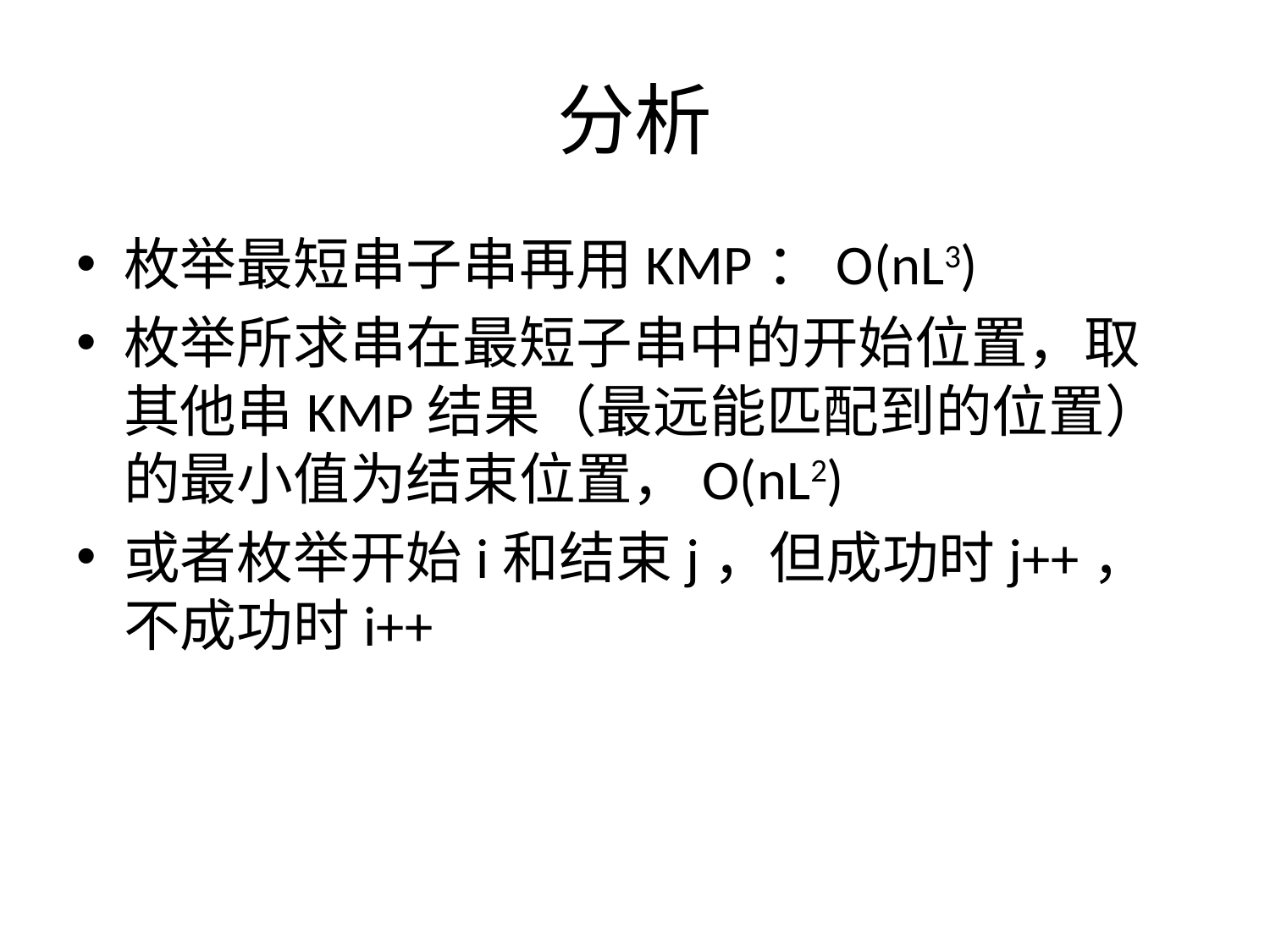

# 分析
枚举最短串子串再用KMP：O(nL3)
枚举所求串在最短子串中的开始位置，取其他串KMP结果（最远能匹配到的位置）的最小值为结束位置，O(nL2)
或者枚举开始i和结束j，但成功时j++，不成功时i++